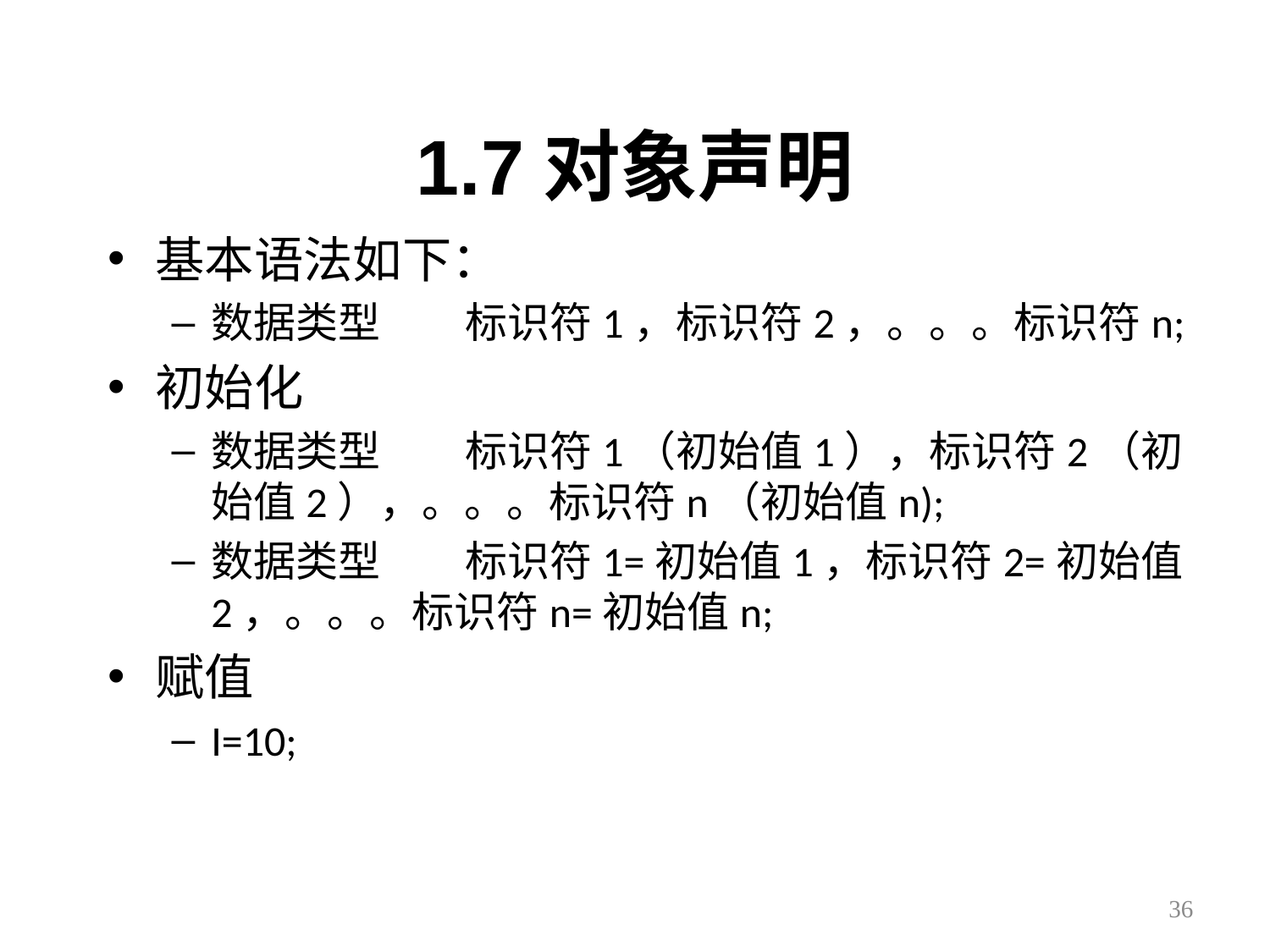

# 1.7对象声明
基本语法如下：
数据类型 	标识符1，标识符2，。。。标识符n;
初始化
数据类型 	标识符1（初始值1），标识符2（初始值2），。。。标识符n（初始值n);
数据类型 	标识符1=初始值1，标识符2=初始值2，。。。标识符n=初始值n;
赋值
I=10;
36